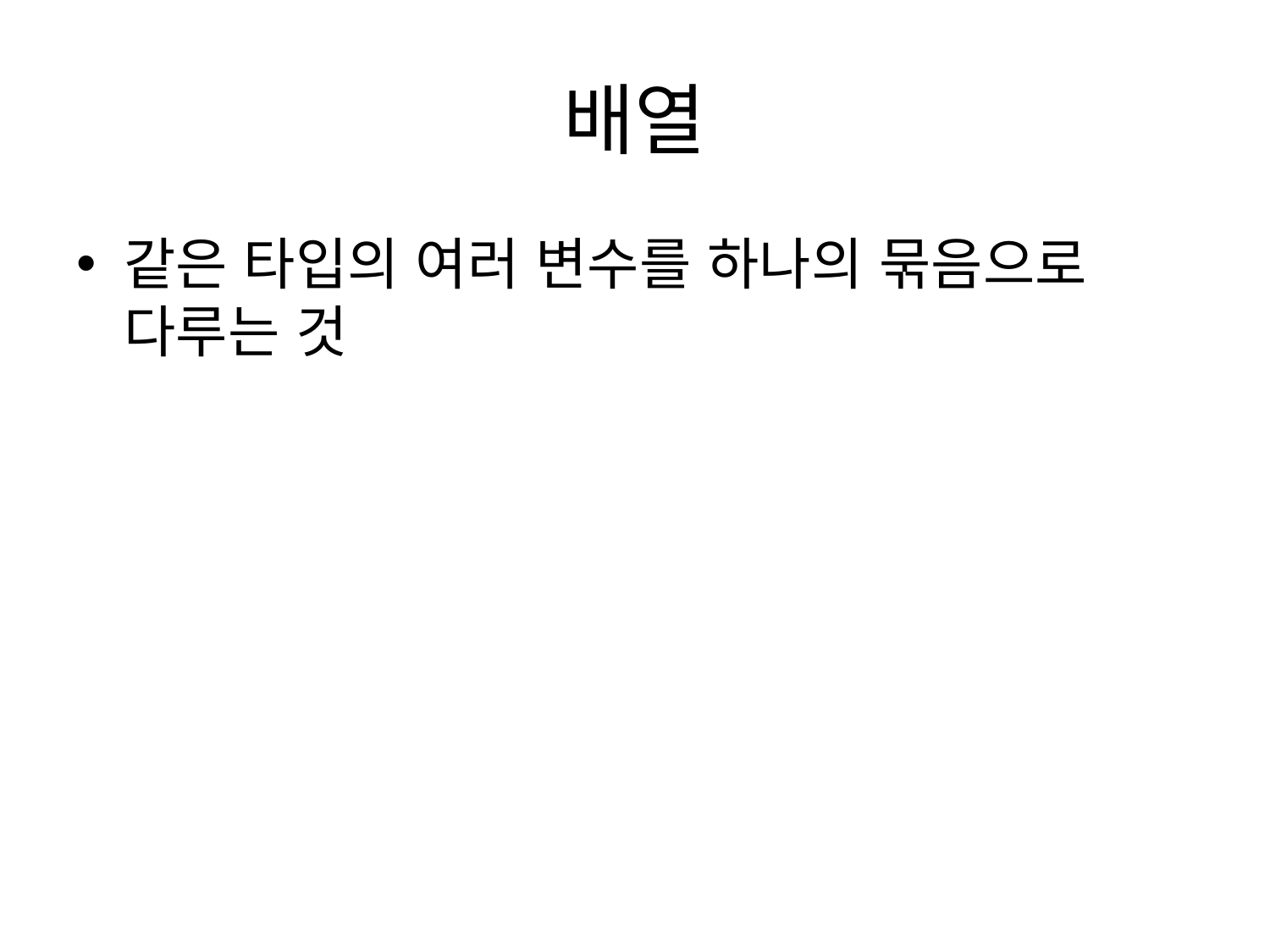

# 배열
같은 타입의 여러 변수를 하나의 묶음으로 다루는 것